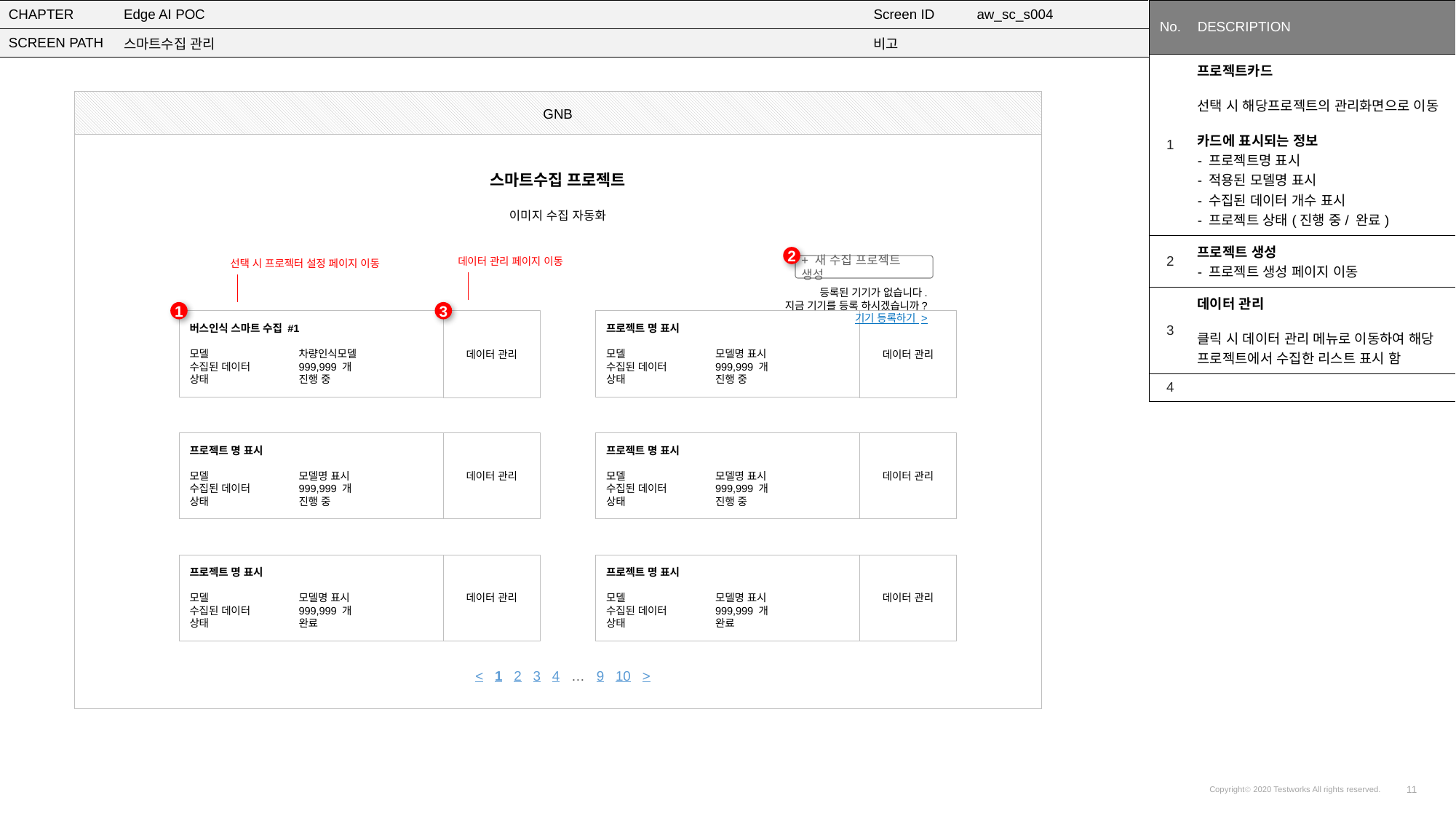

| CHAPTER | Edge AI POC | Screen ID | aw\_sc\_s004 |
| --- | --- | --- | --- |
| SCREEN PATH | 스마트수집 관리 | 비고 |  |
| No. | DESCRIPTION |
| --- | --- |
| 1 | 프로젝트카드 선택 시 해당프로젝트의 관리화면으로 이동 카드에 표시되는 정보 - 프로젝트명 표시 - 적용된 모델명 표시 - 수집된 데이터 개수 표시 - 프로젝트 상태(진행 중/ 완료) |
| 2 | 프로젝트 생성 - 프로젝트 생성 페이지 이동 |
| 3 | 데이터 관리 클릭 시 데이터 관리 메뉴로 이동하여 해당 프로젝트에서 수집한 리스트 표시 함 |
| 4 |  |
GNB

스마트수집 프로젝트

이미지 수집 자동화
2
데이터 관리 페이지 이동
+ 새 수집 프로젝트 생성
선택 시 프로젝터 설정 페이지 이동
등록된 기기가 없습니다.
지금 기기를 등록 하시겠습니까?
기기 등록하기 >
1
3
데이터 관리
데이터 관리
버스인식 스마트 수집 #1

모델	차량인식모델
수집된 데이터	999,999 개
상태	진행 중
프로젝트 명 표시

모델	모델명 표시
수집된 데이터	999,999 개
상태	진행 중
데이터 관리
데이터 관리
프로젝트 명 표시

모델	모델명 표시
수집된 데이터	999,999 개
상태	진행 중
프로젝트 명 표시

모델	모델명 표시
수집된 데이터	999,999 개
상태	진행 중
데이터 관리
데이터 관리
프로젝트 명 표시

모델	모델명 표시
수집된 데이터	999,999 개
상태	완료
프로젝트 명 표시

모델	모델명 표시
수집된 데이터	999,999 개
상태	완료
<   1   2   3   4   …   9   10   >